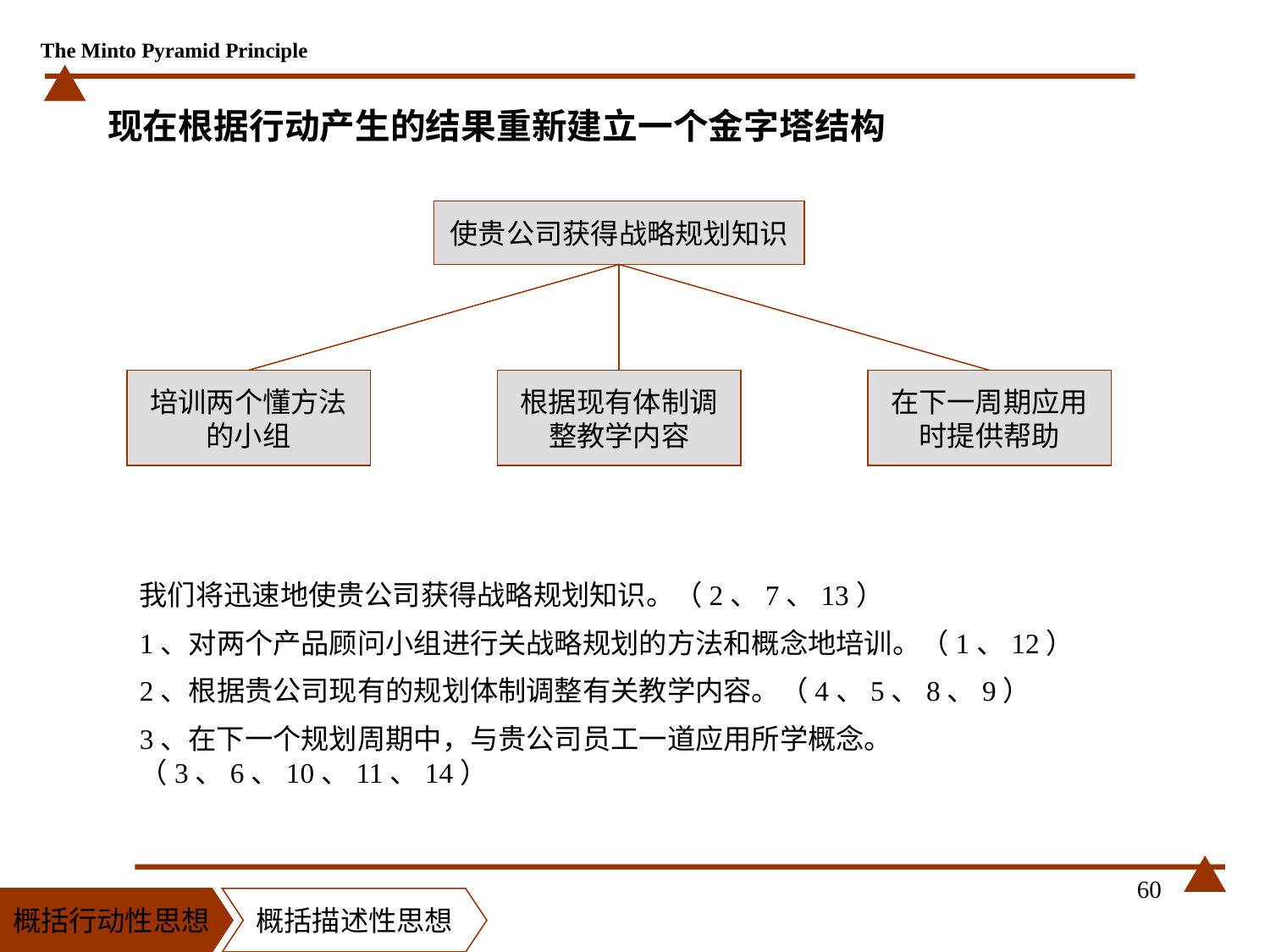

# 现在根据行动产生的结果重新建立一个金字塔结构
使贵公司获得战略规划知识
培训两个懂方法的小组
根据现有体制调整教学内容
在下一周期应用时提供帮助
我们将迅速地使贵公司获得战略规划知识。（2、7、13）
1、对两个产品顾问小组进行关战略规划的方法和概念地培训。（1、12）
2、根据贵公司现有的规划体制调整有关教学内容。（4、5、8、9）
3、在下一个规划周期中，与贵公司员工一道应用所学概念。（3、6、10、11、14）
60
概括行动性思想
概括描述性思想